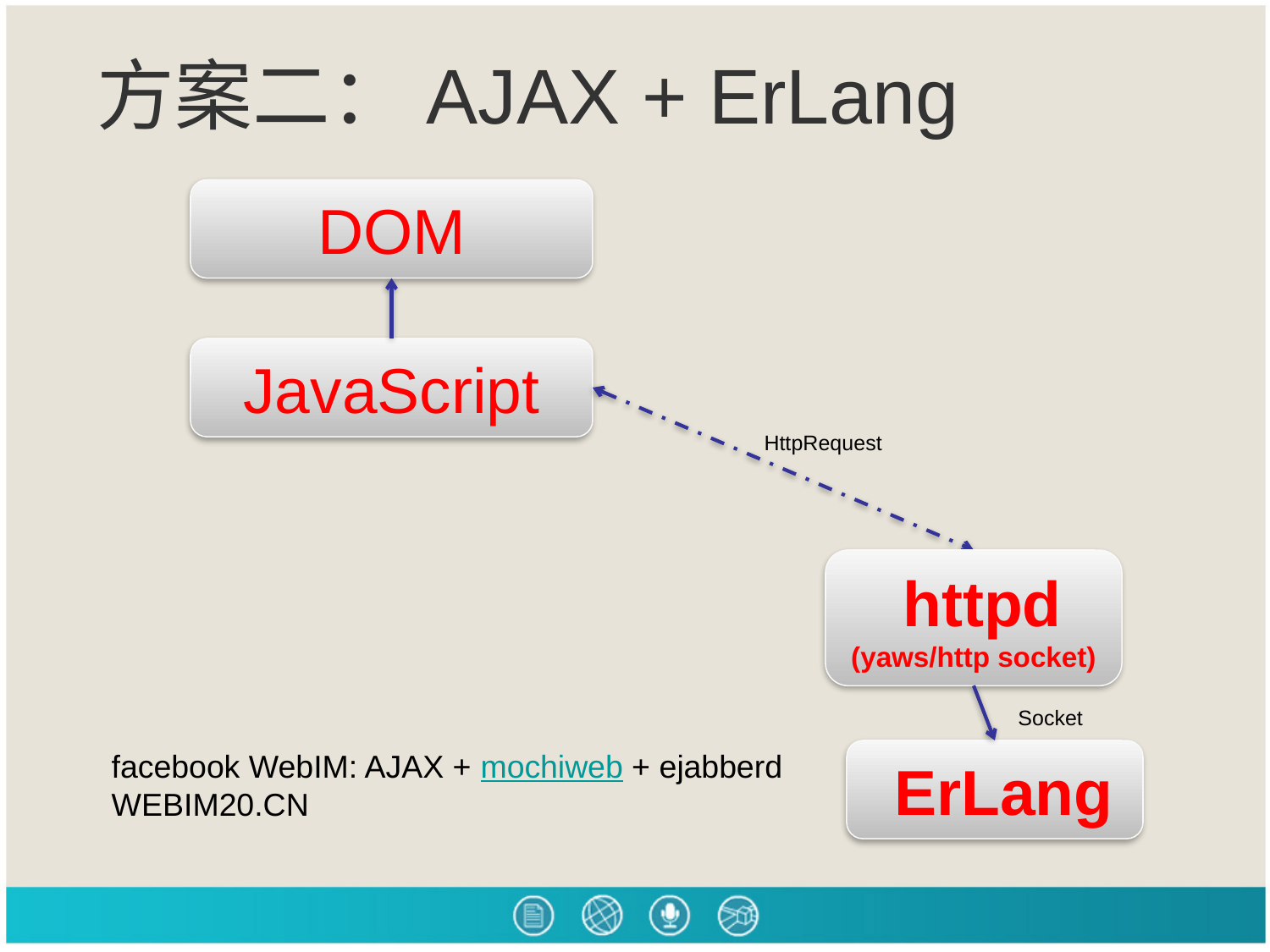

# 方案二：AJAX + ErLang
DOM
JavaScript
HttpRequest
 httpd
(yaws/http socket)
Socket
facebook WebIM: AJAX + mochiweb + ejabberd
WEBIM20.CN
 ErLang